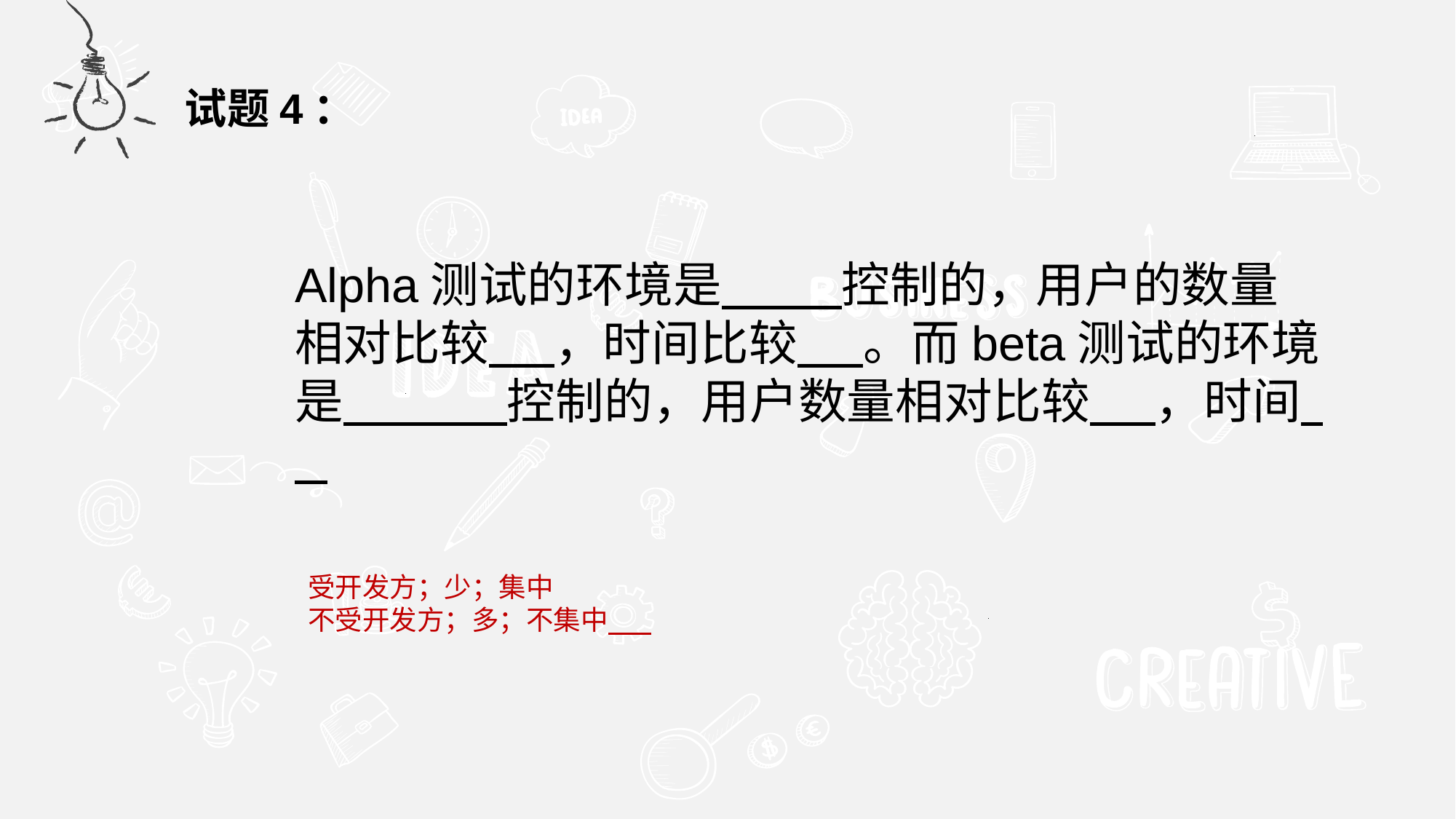

试题4：
Alpha测试的环境是           控制的，用户的数量相对比较      ，时间比较      。而beta测试的环境是               控制的，用户数量相对比较      ，时间
受开发方；少；集中
不受开发方；多；不集中